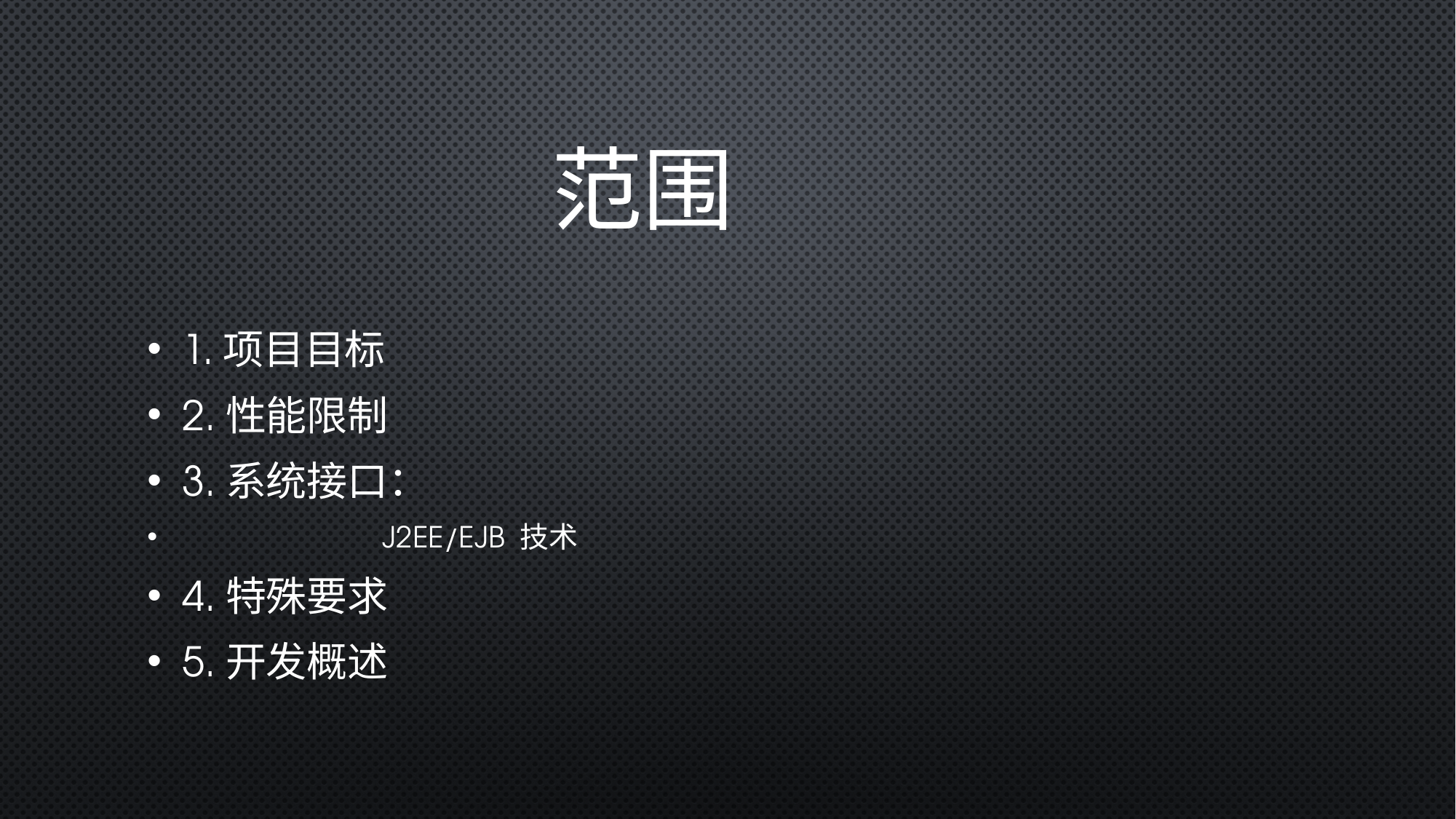

# 范围
1.项目目标
2.性能限制
3.系统接口：
                         J2EE/EJB 技术
4.特殊要求
5.开发概述